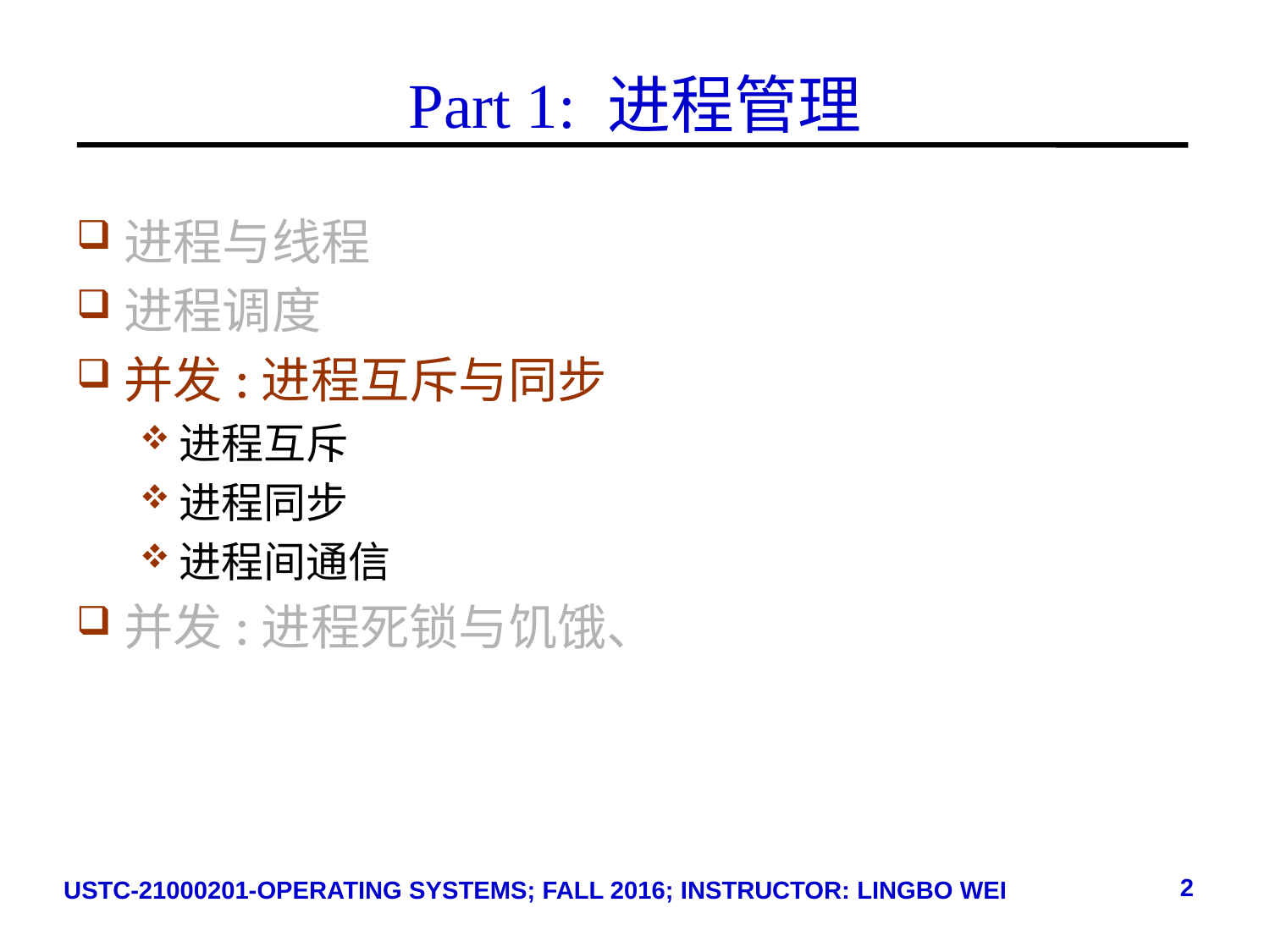

# Part 1: 进程管理
进程与线程
进程调度
并发:进程互斥与同步
进程互斥
进程同步
进程间通信
并发:进程死锁与饥饿、
2
USTC-21000201-OPERATING SYSTEMS; FALL 2016; INSTRUCTOR: LINGBO WEI